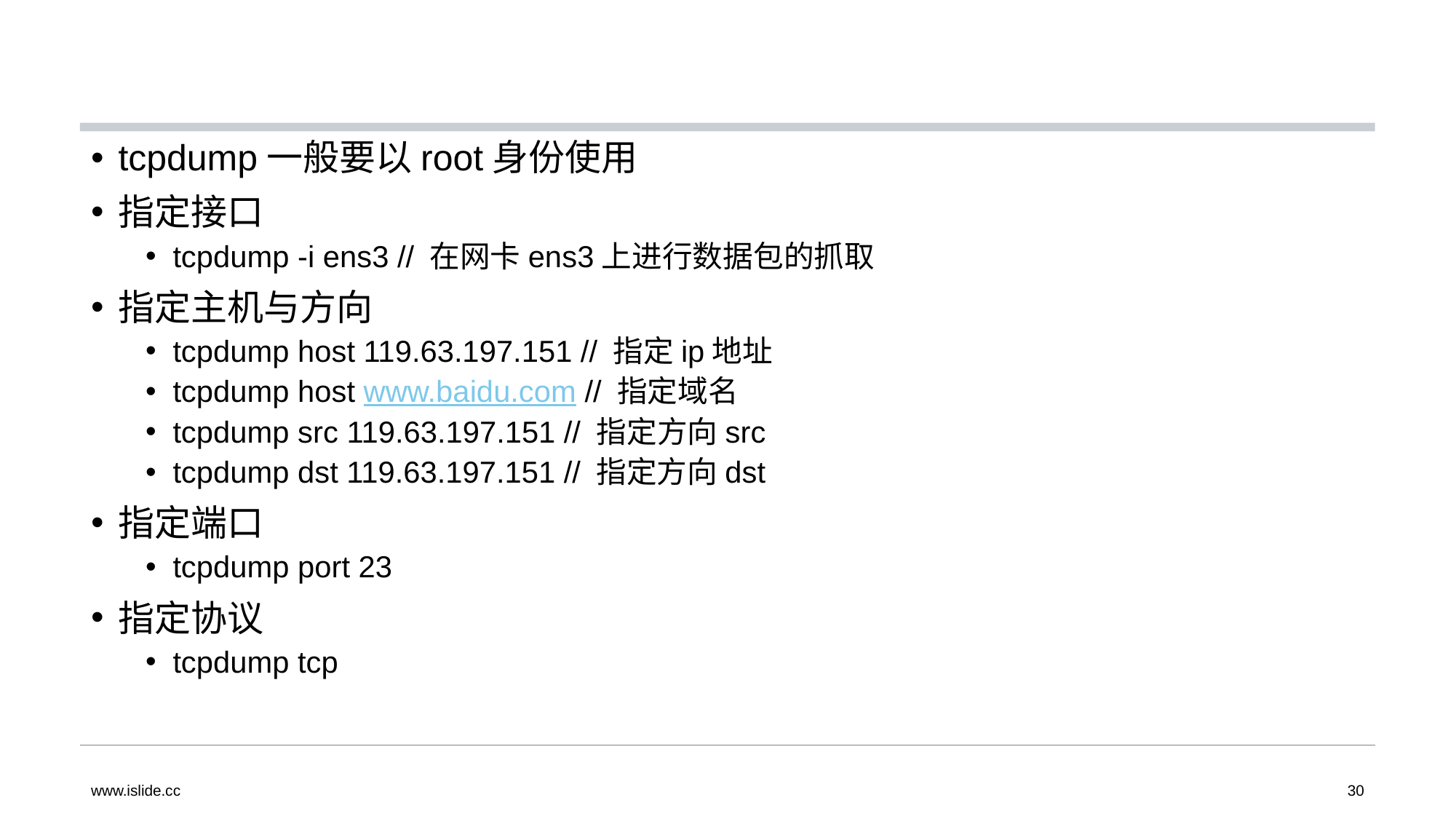

#
tcpdump一般要以root身份使用
指定接口
tcpdump -i ens3 // 在网卡ens3上进行数据包的抓取
指定主机与方向
tcpdump host 119.63.197.151 // 指定ip地址
tcpdump host www.baidu.com // 指定域名
tcpdump src 119.63.197.151 // 指定方向src
tcpdump dst 119.63.197.151 // 指定方向dst
指定端口
tcpdump port 23
指定协议
tcpdump tcp
www.islide.cc
30